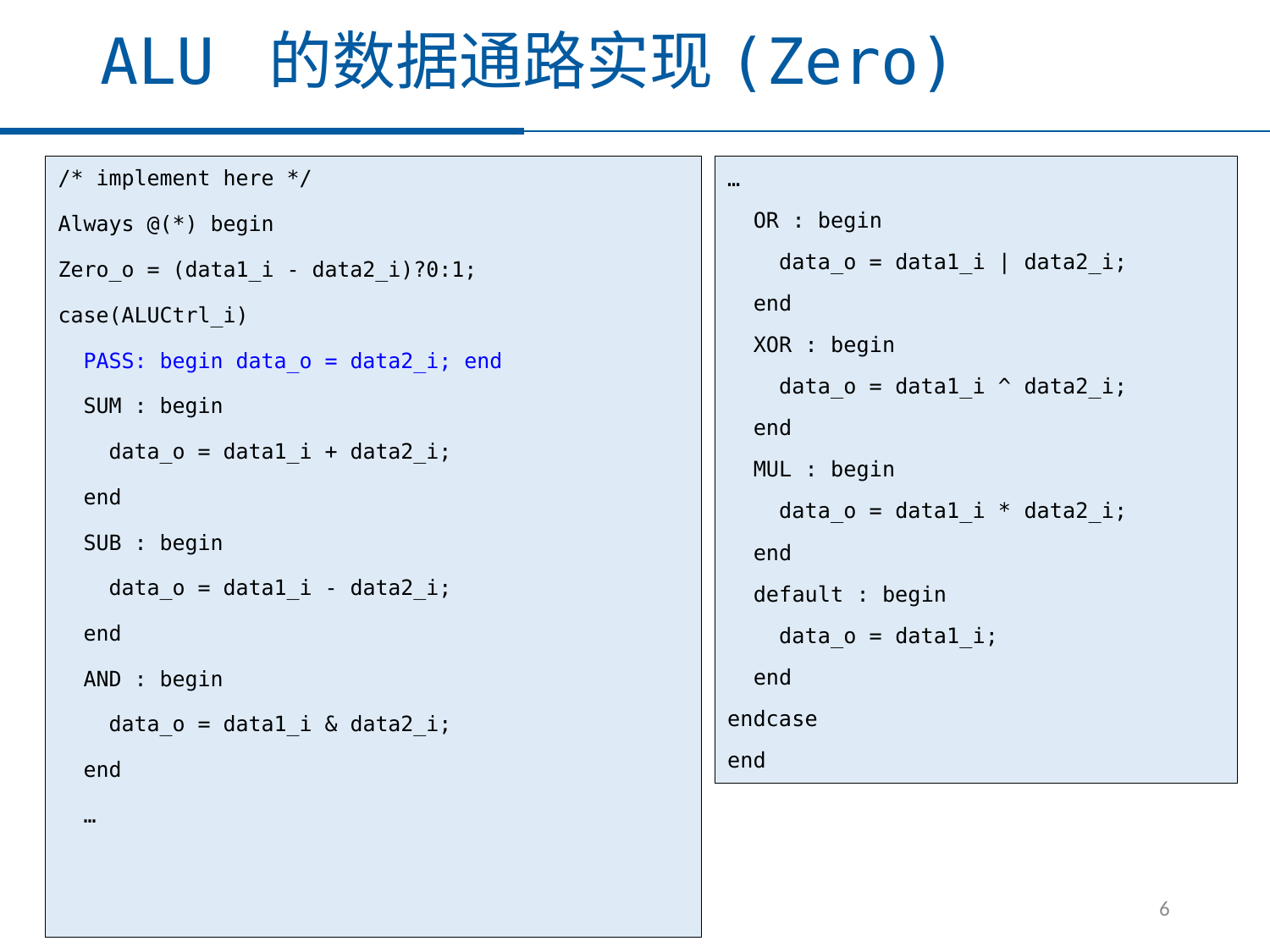

# ALU 的数据通路实现(Zero)
/* implement here */
Always @(*) begin
Zero_o = (data1_i - data2_i)?0:1;
case(ALUCtrl_i)
  PASS: begin data_o = data2_i; end
  SUM : begin
    data_o = data1_i + data2_i;
  end
  SUB : begin
    data_o = data1_i - data2_i;
  end
  AND : begin
    data_o = data1_i & data2_i;
  end
  …
…
  OR : begin
    data_o = data1_i | data2_i;
  end
  XOR : begin
    data_o = data1_i ^ data2_i;
  end
  MUL : begin
    data_o = data1_i * data2_i;
  end
  default : begin
    data_o = data1_i;
  end
endcase
end
6